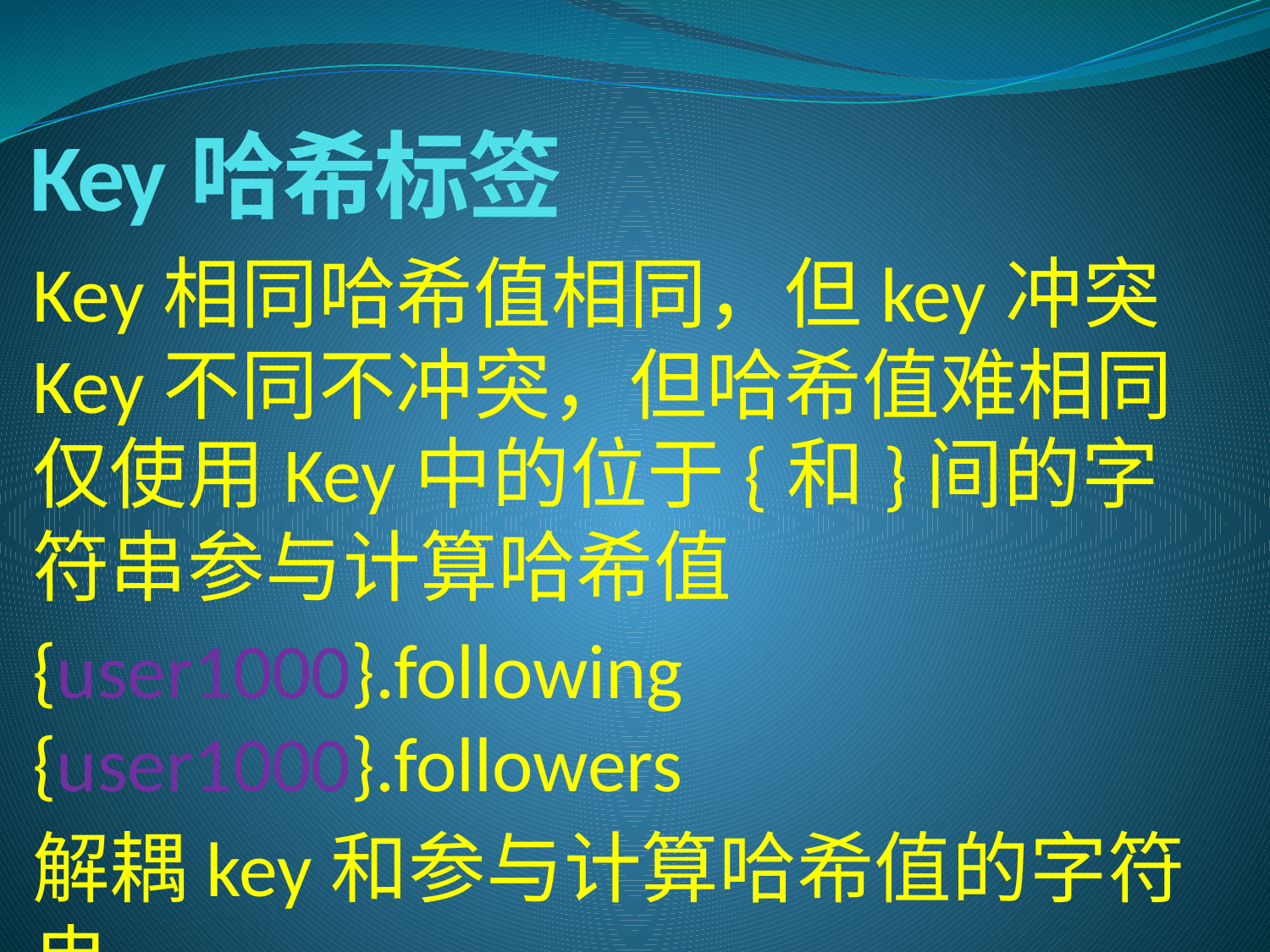

# Key哈希标签
Key相同哈希值相同，但key冲突
Key不同不冲突，但哈希值难相同
仅使用Key中的位于{和}间的字符串参与计算哈希值
{user1000}.following {user1000}.followers
解耦key和参与计算哈希值的字符串